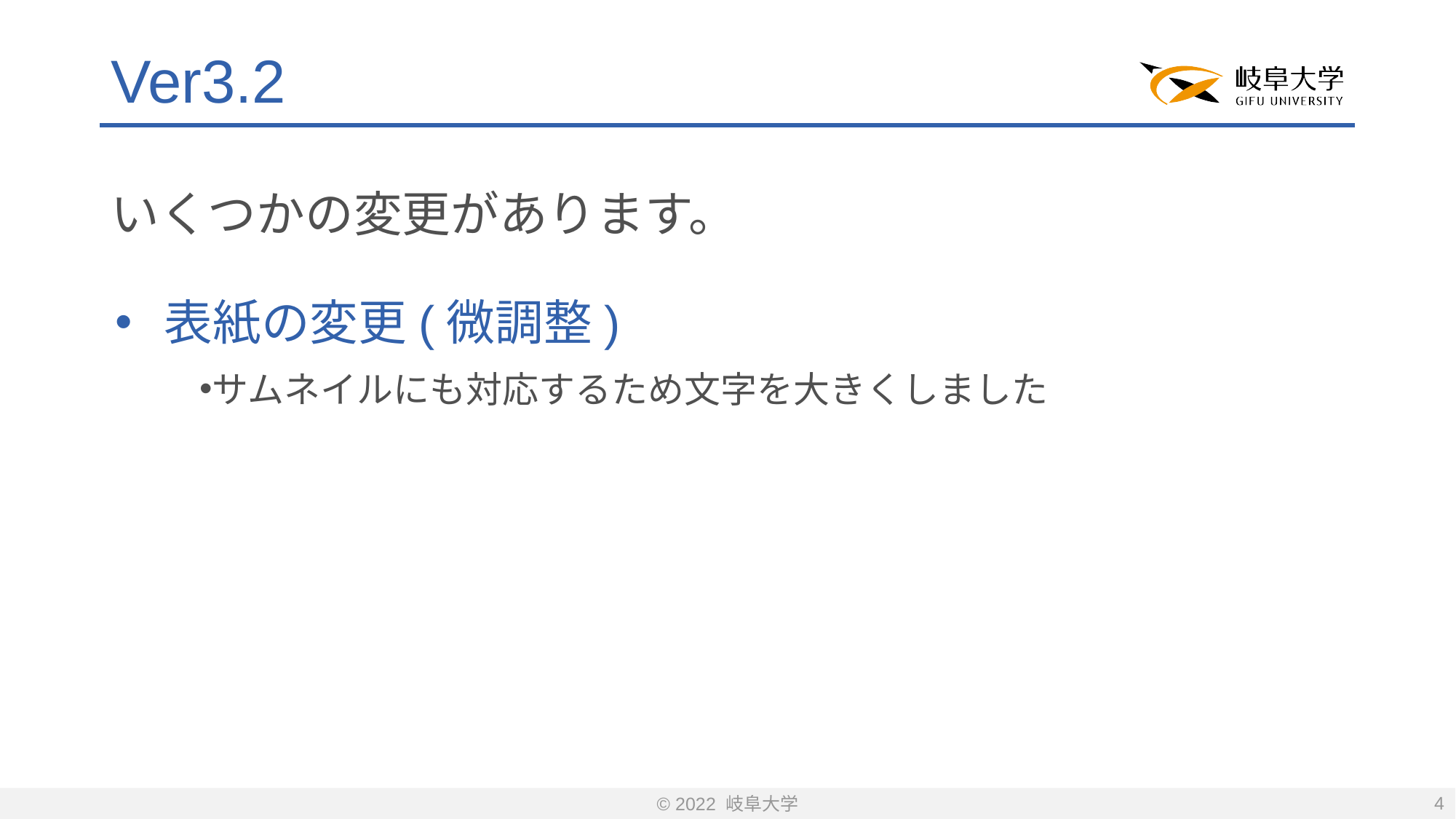

# Ver3.2
いくつかの変更があります。
表紙の変更(微調整)
サムネイルにも対応するため文字を大きくしました